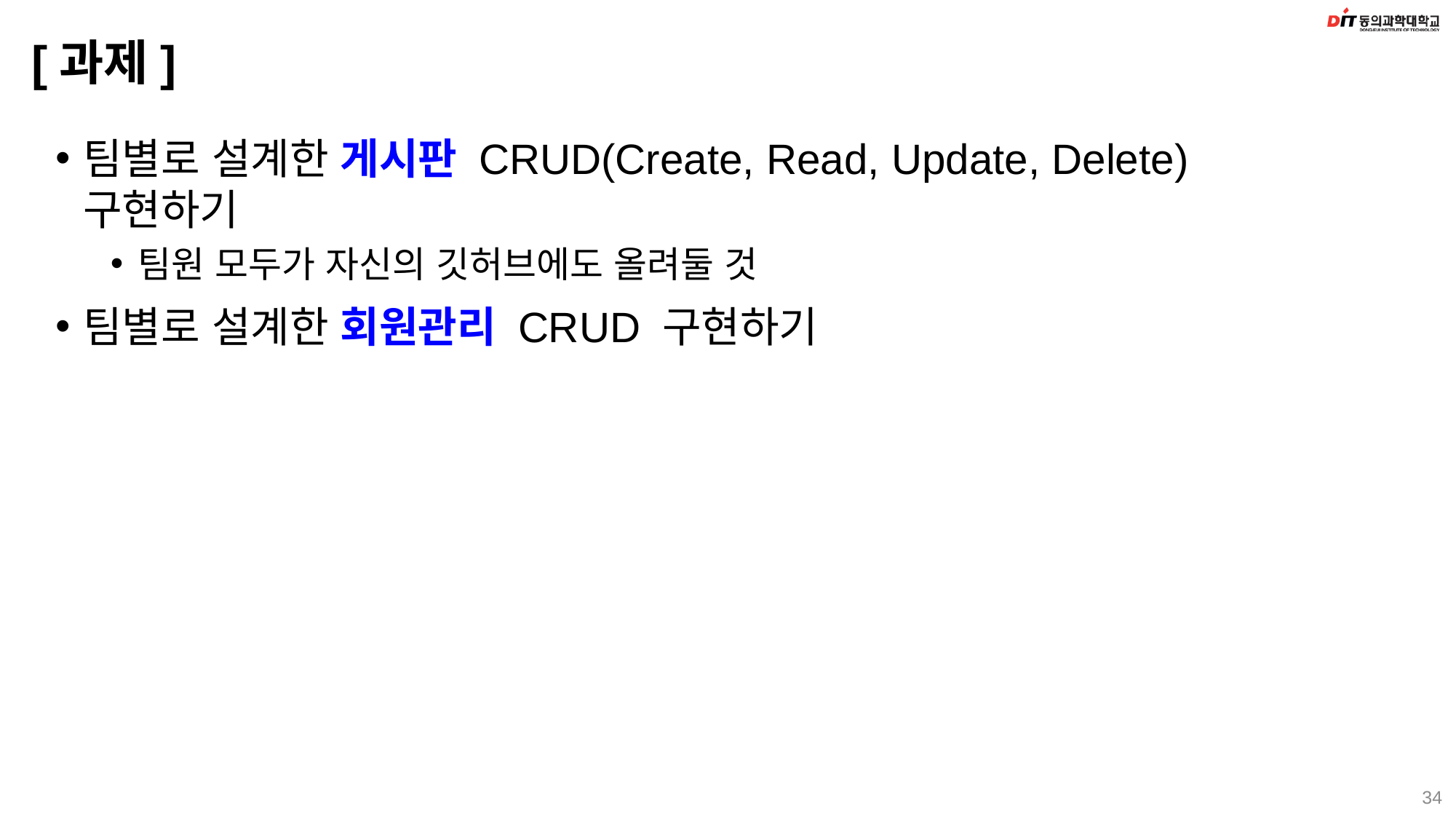

# [과제]
팀별로 설계한 게시판 CRUD(Create, Read, Update, Delete) 구현하기
팀원 모두가 자신의 깃허브에도 올려둘 것
팀별로 설계한 회원관리 CRUD 구현하기

34